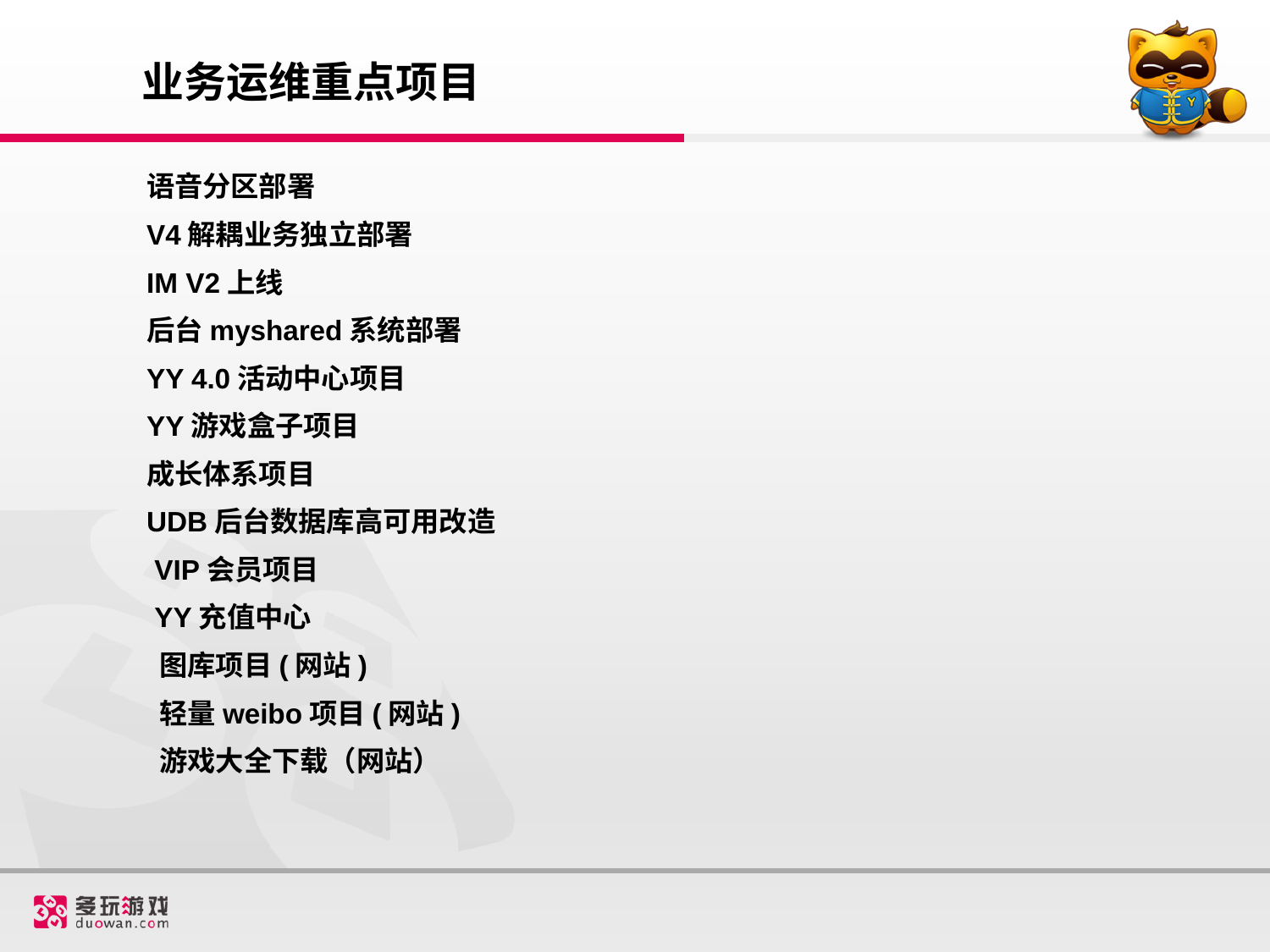

业务运维重点项目
语音分区部署
V4解耦业务独立部署
IM V2上线
后台myshared系统部署
YY 4.0活动中心项目
YY游戏盒子项目
成长体系项目
UDB后台数据库高可用改造
 VIP会员项目
 YY充值中心
 图库项目(网站)
 轻量weibo项目(网站)
 游戏大全下载（网站）